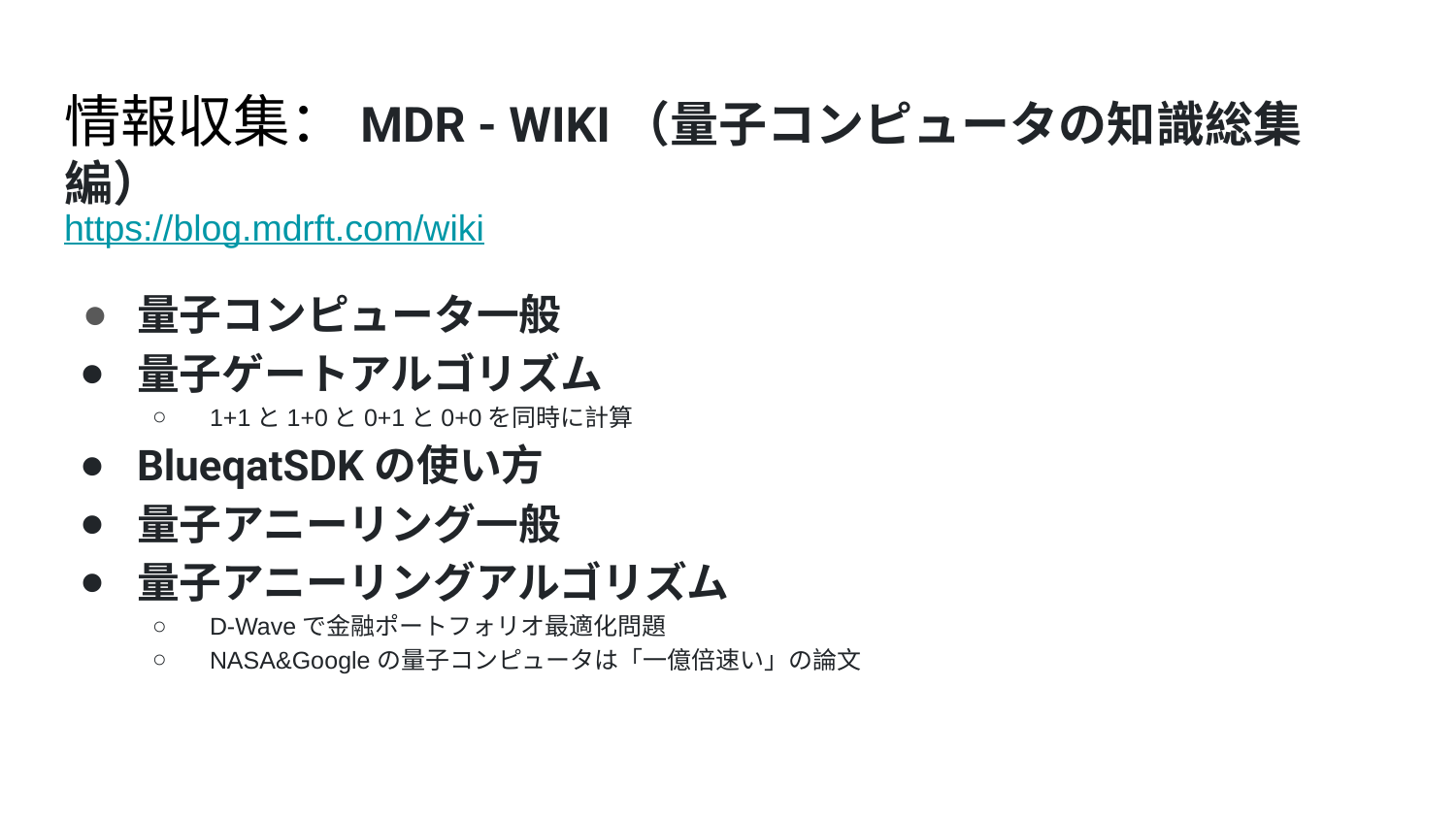

# 情報収集：MDR - WIKI（量子コンピュータの知識総集編）
https://blog.mdrft.com/wiki
量子コンピュータ一般
量子ゲートアルゴリズム
1+1と1+0と0+1と0+0を同時に計算
BlueqatSDKの使い方
量子アニーリング一般
量子アニーリングアルゴリズム
D-Waveで金融ポートフォリオ最適化問題
NASA&Googleの量子コンピュータは「一億倍速い」の論文